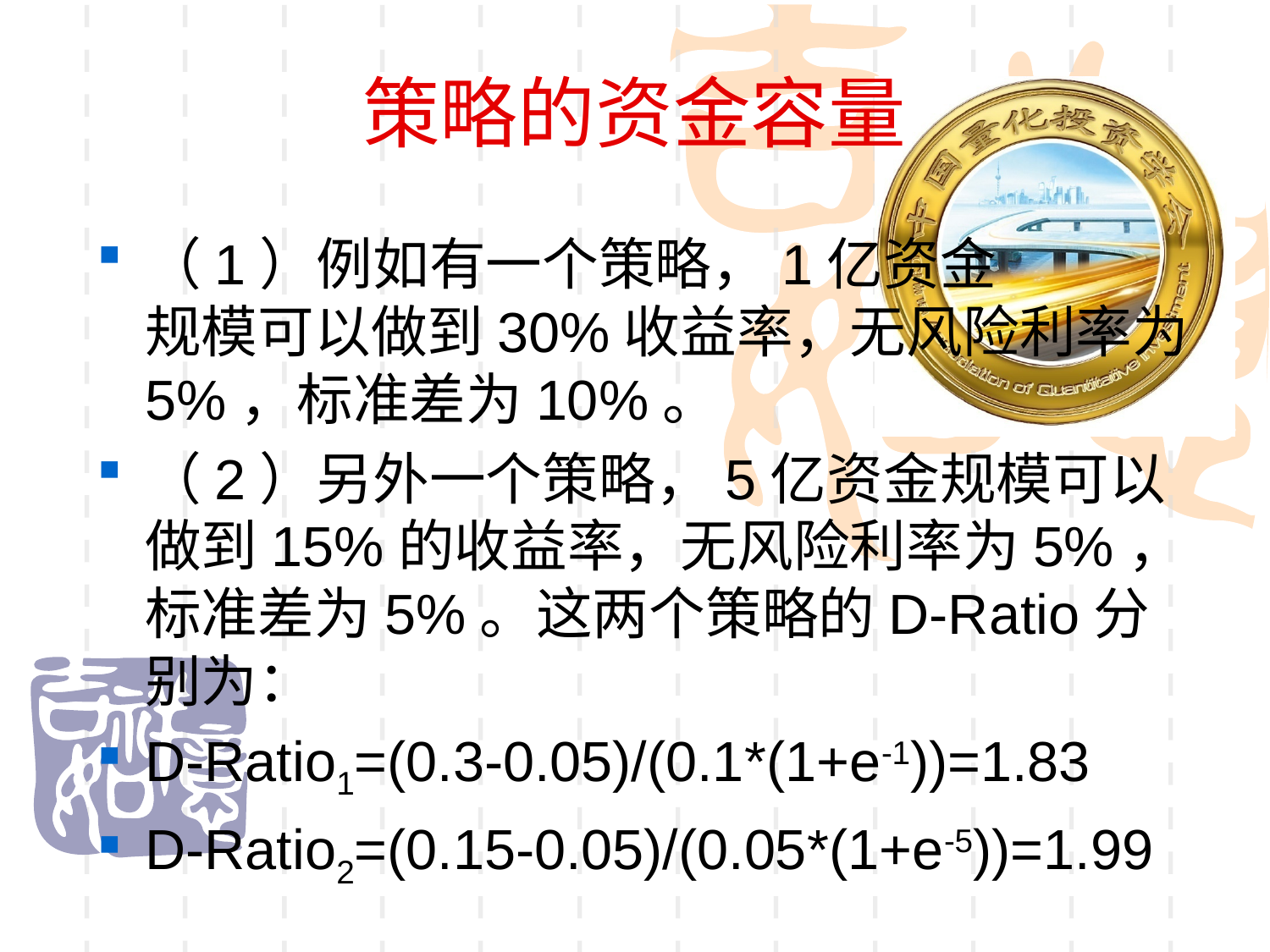

策略的资金容量
（1）例如有一个策略，1亿资金
规模可以做到30%收益率，无风险利率为5%，标准差为10%。
（2）另外一个策略，5亿资金规模可以做到15%的收益率，无风险利率为5%，标准差为5%。这两个策略的D-Ratio分别为：
D-Ratio1=(0.3-0.05)/(0.1*(1+e-1))=1.83
D-Ratio2=(0.15-0.05)/(0.05*(1+e-5))=1.99